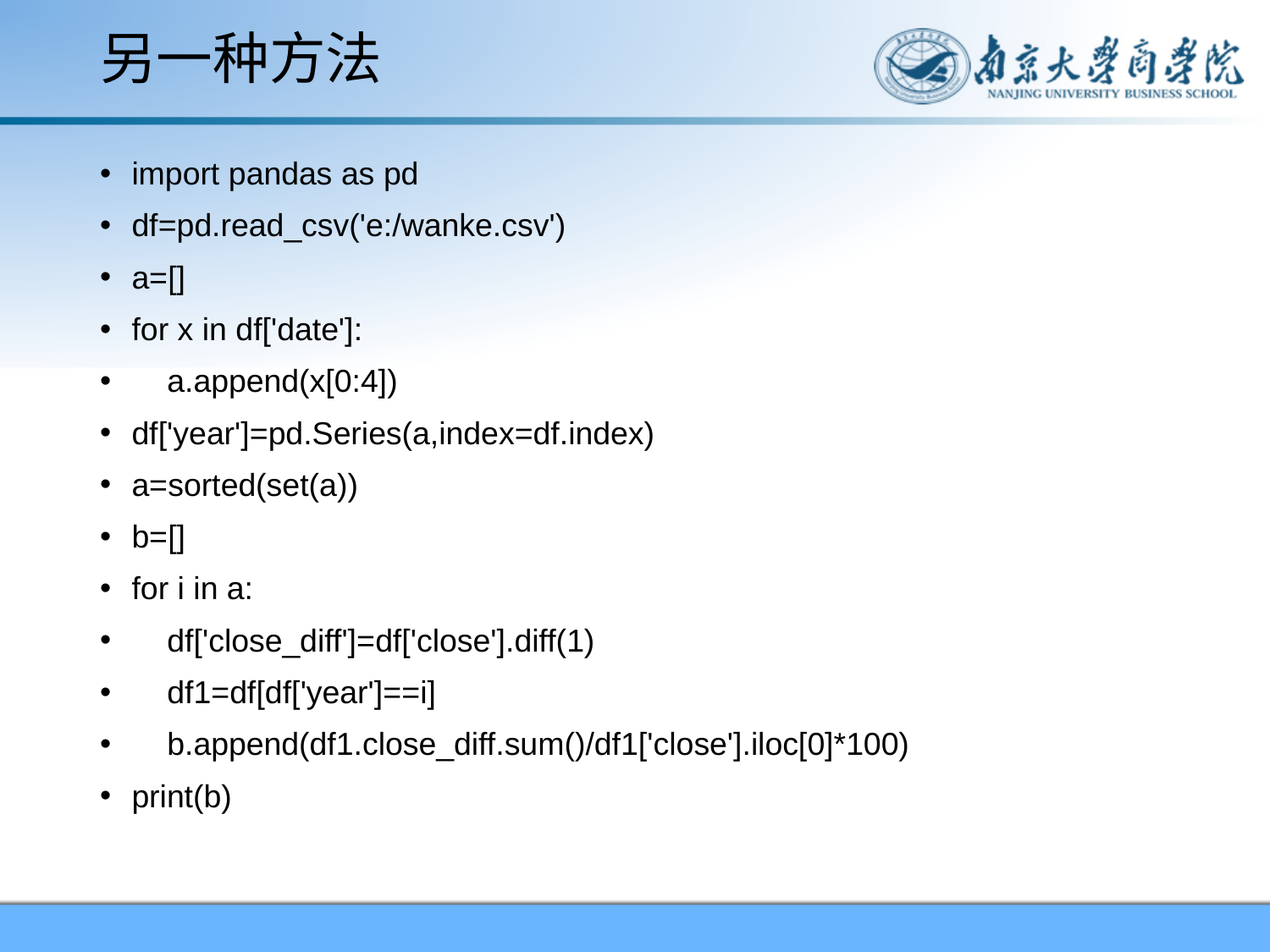

# 另一种方法
import pandas as pd
df=pd.read_csv('e:/wanke.csv')
a=[]
for x in df['date']:
    a.append(x[0:4])
df['year']=pd.Series(a,index=df.index)
a=sorted(set(a))
b=[]
for i in a:
    df['close_diff']=df['close'].diff(1)
    df1=df[df['year']==i]
    b.append(df1.close_diff.sum()/df1['close'].iloc[0]*100)
print(b)